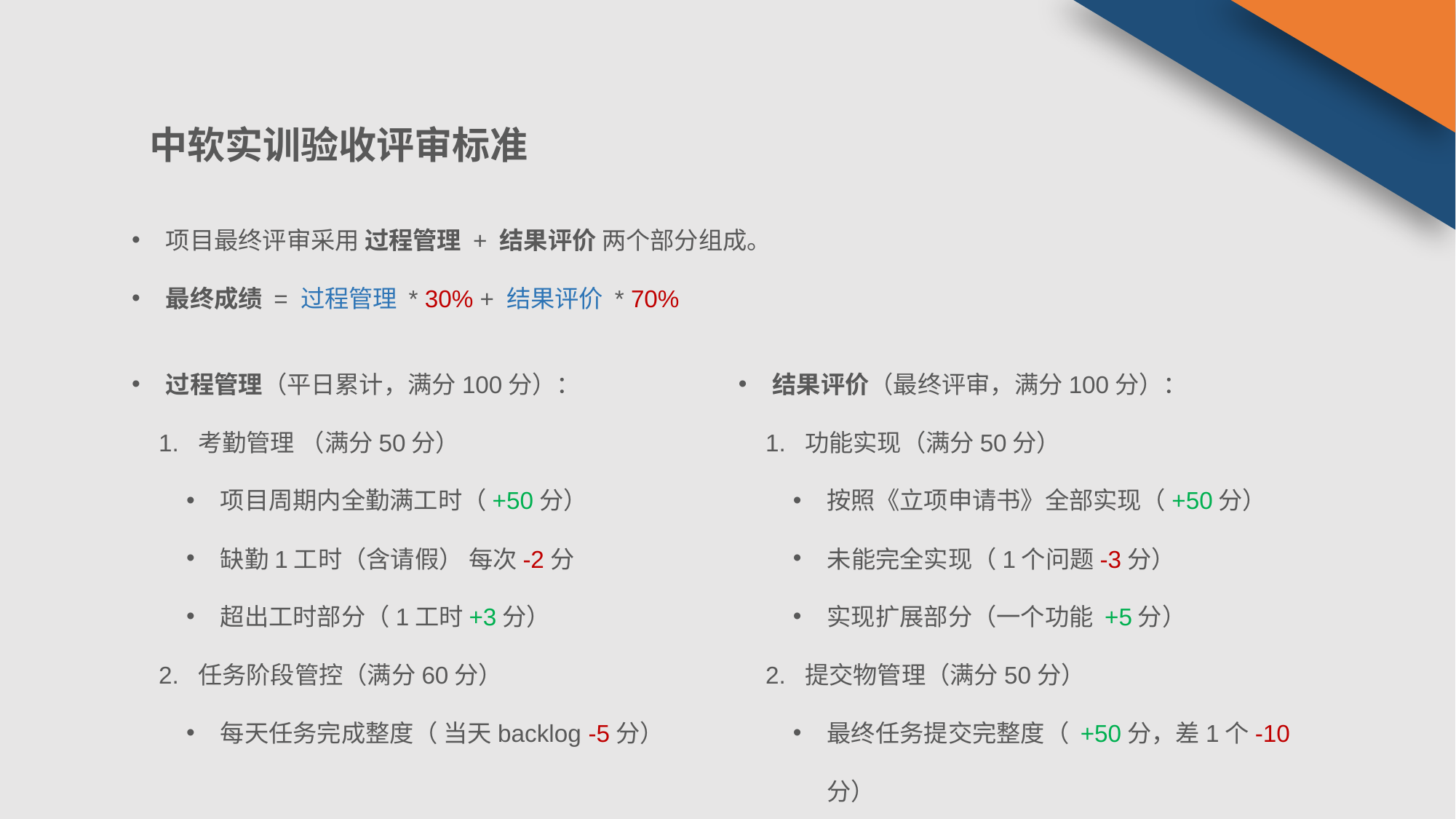

中软实训验收评审标准
项目最终评审采用 过程管理 + 结果评价 两个部分组成。
最终成绩 = 过程管理 * 30% + 结果评价 * 70%
过程管理（平日累计，满分100分）：
    1.  考勤管理 （满分50分）
项目周期内全勤满工时（+50分）
缺勤1工时（含请假） 每次-2分
超出工时部分（1工时+3分）
    2.  任务阶段管控（满分60分）
每天任务完成整度（ 当天backlog -5分）
结果评价（最终评审，满分100分）：
    1.  功能实现（满分50分）
按照《立项申请书》全部实现（+50分）
未能完全实现（1个问题-3分）
实现扩展部分（一个功能 +5分）
    2.  提交物管理（满分50分）
最终任务提交完整度（ +50分，差1个-10分）